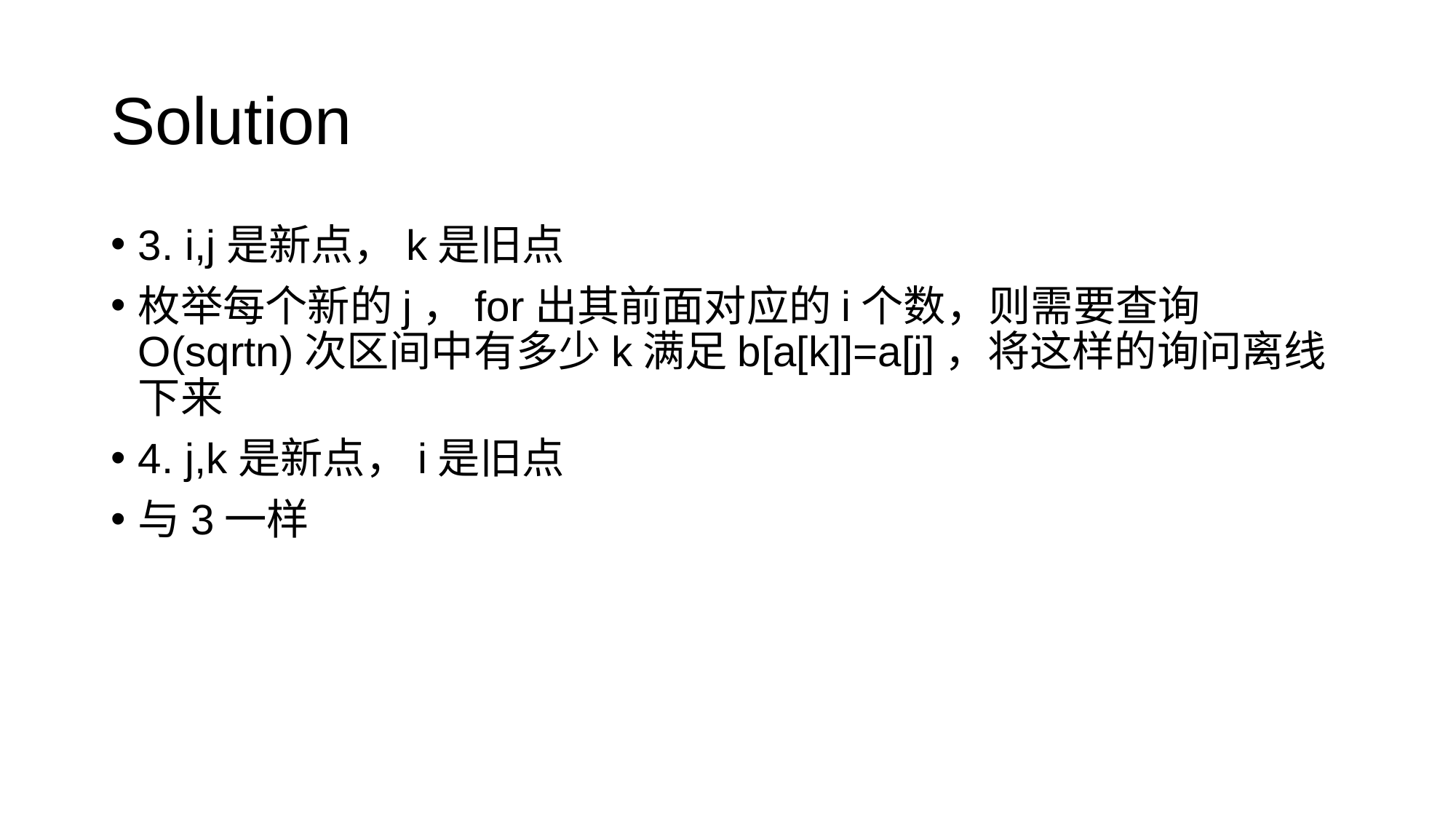

# Solution
3. i,j是新点，k是旧点
枚举每个新的j，for出其前面对应的i个数，则需要查询O(sqrtn)次区间中有多少k满足b[a[k]]=a[j]，将这样的询问离线下来
4. j,k是新点，i是旧点
与3一样